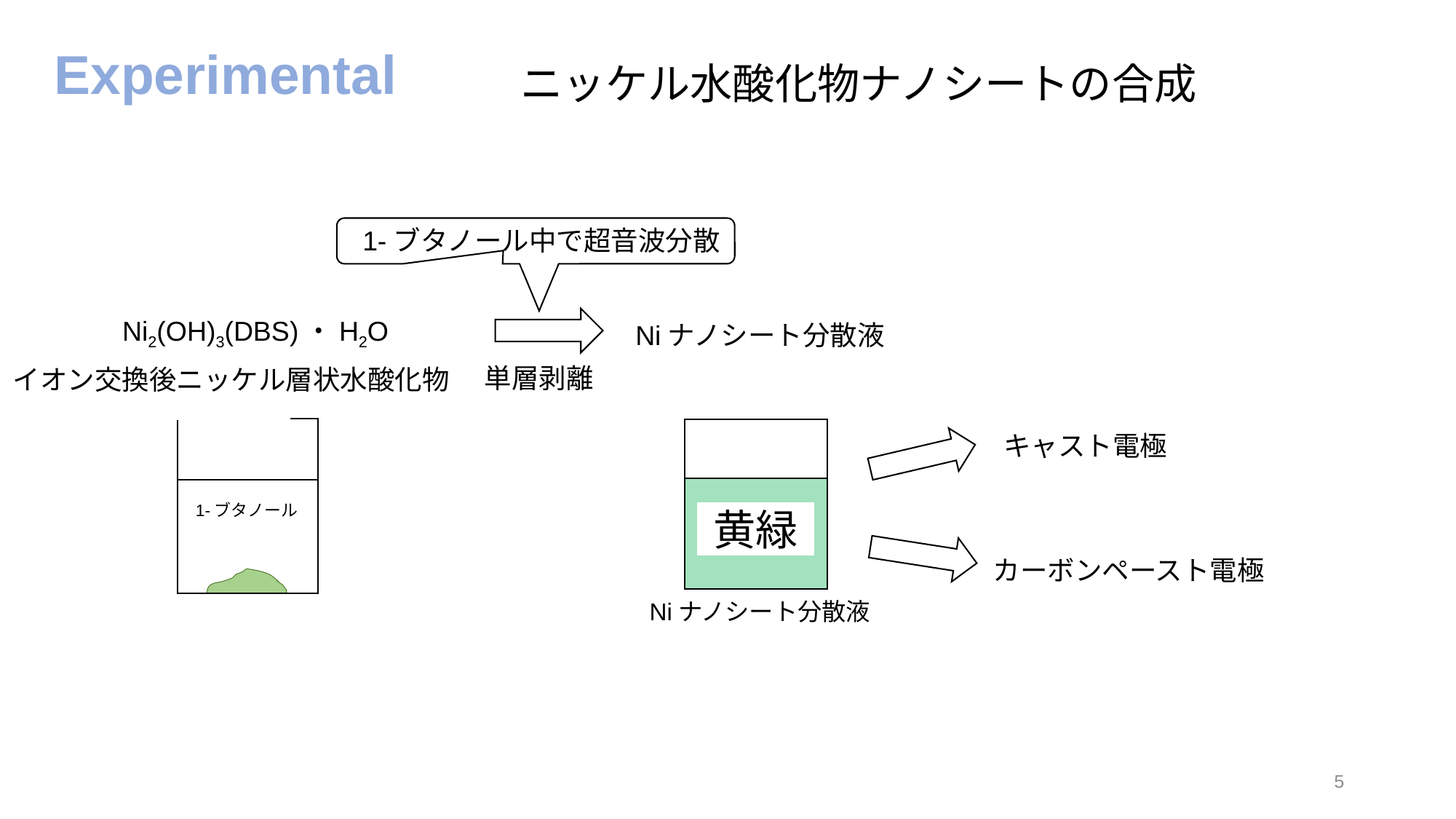

# Experimental
ニッケル水酸化物ナノシートの合成

1-ブタノール中で超音波分散
Ni2(OH)3(DBS)・H2O
イオン交換後ニッケル層状水酸化物

Niナノシート分散液
単層剥離

1-ブタノール

黄緑
Niナノシート分散液
キャスト電極

カーボンペースト電極
5